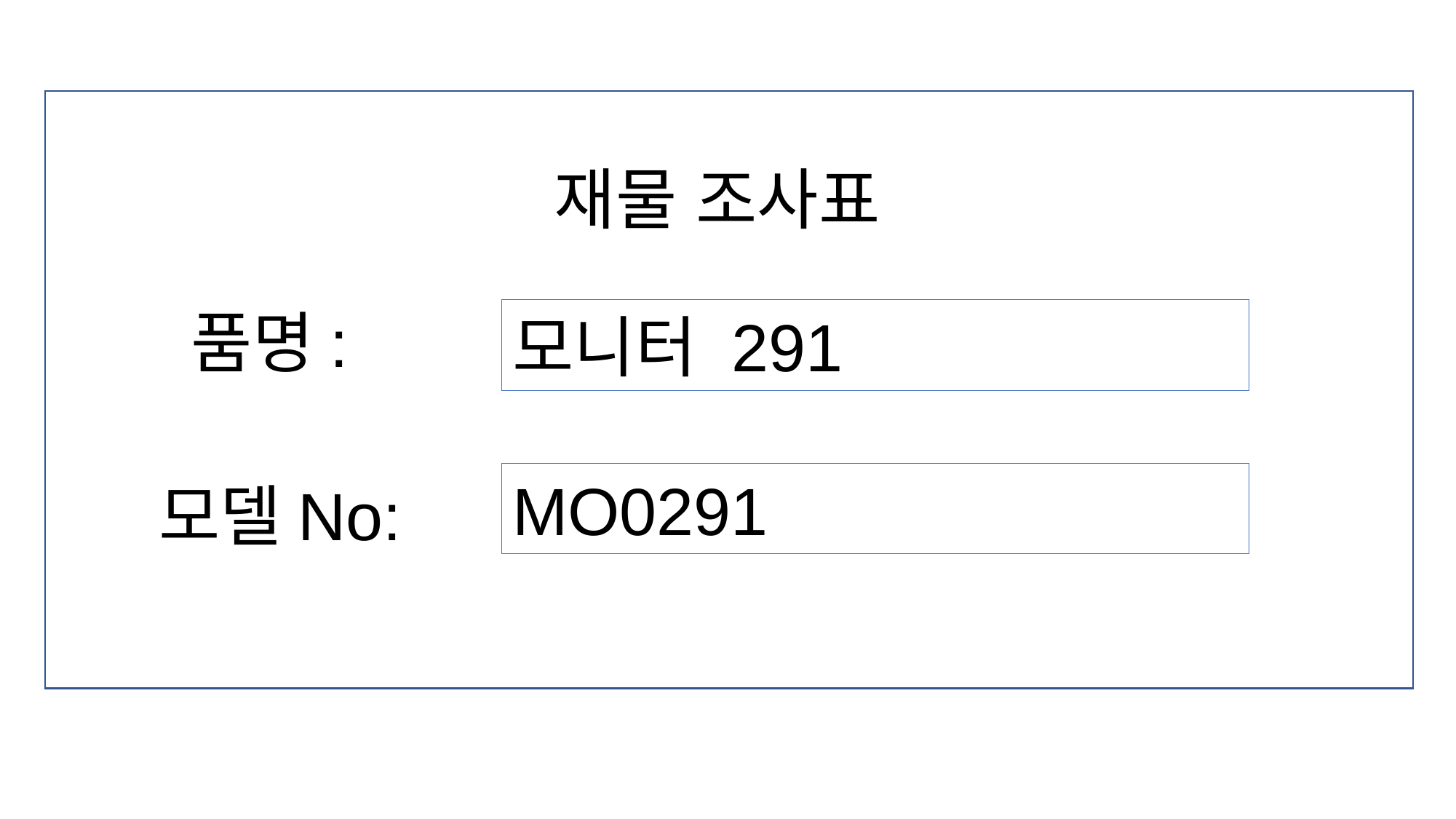

재물 조사표
품명:
모니터 291
MO0291
모델No: